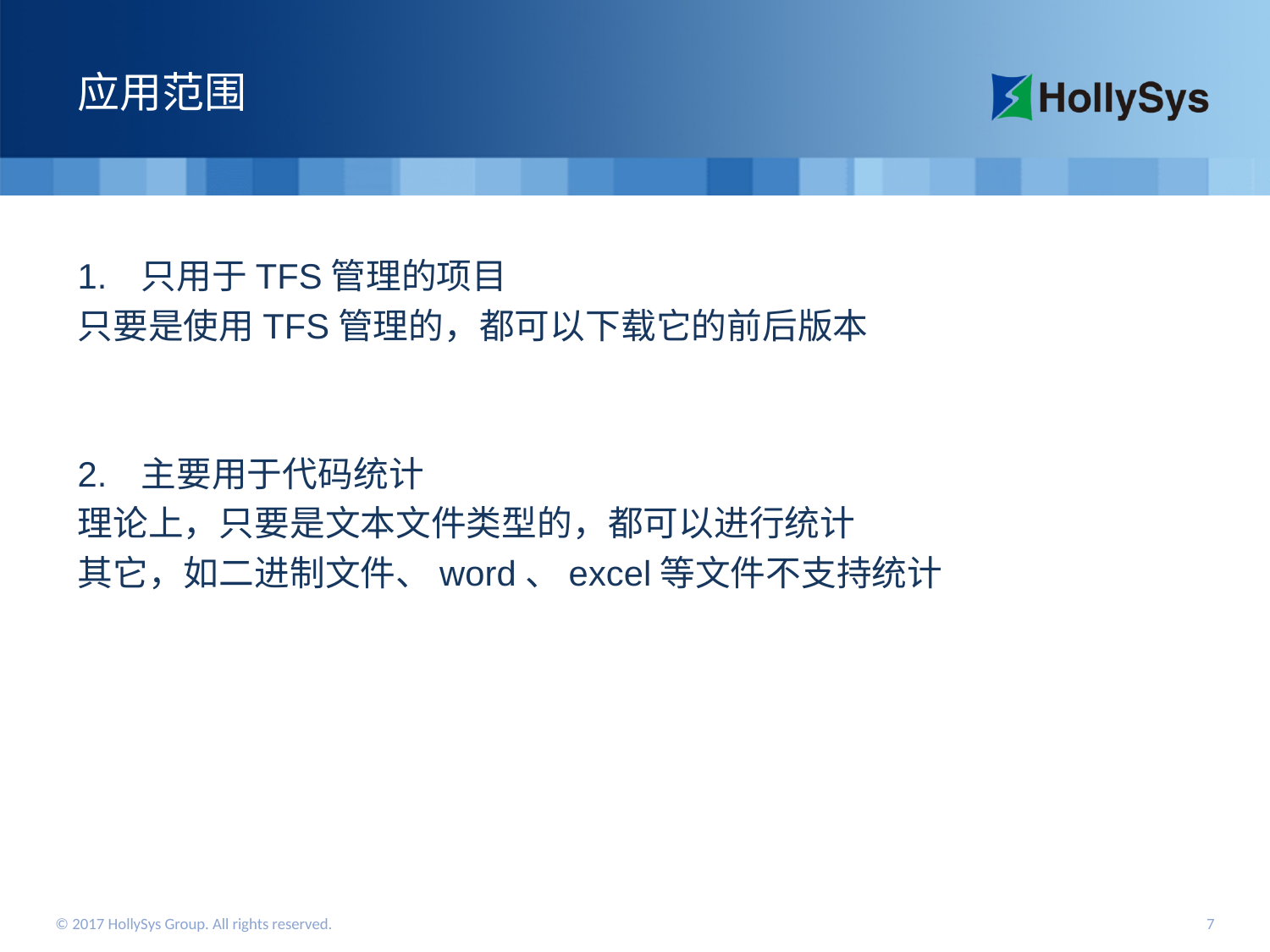

# 应用范围
只用于TFS管理的项目
只要是使用TFS管理的，都可以下载它的前后版本

主要用于代码统计
理论上，只要是文本文件类型的，都可以进行统计
其它，如二进制文件、word、excel等文件不支持统计
© 2017 HollySys Group. All rights reserved.                                                                                                                                                                                                                                                   7